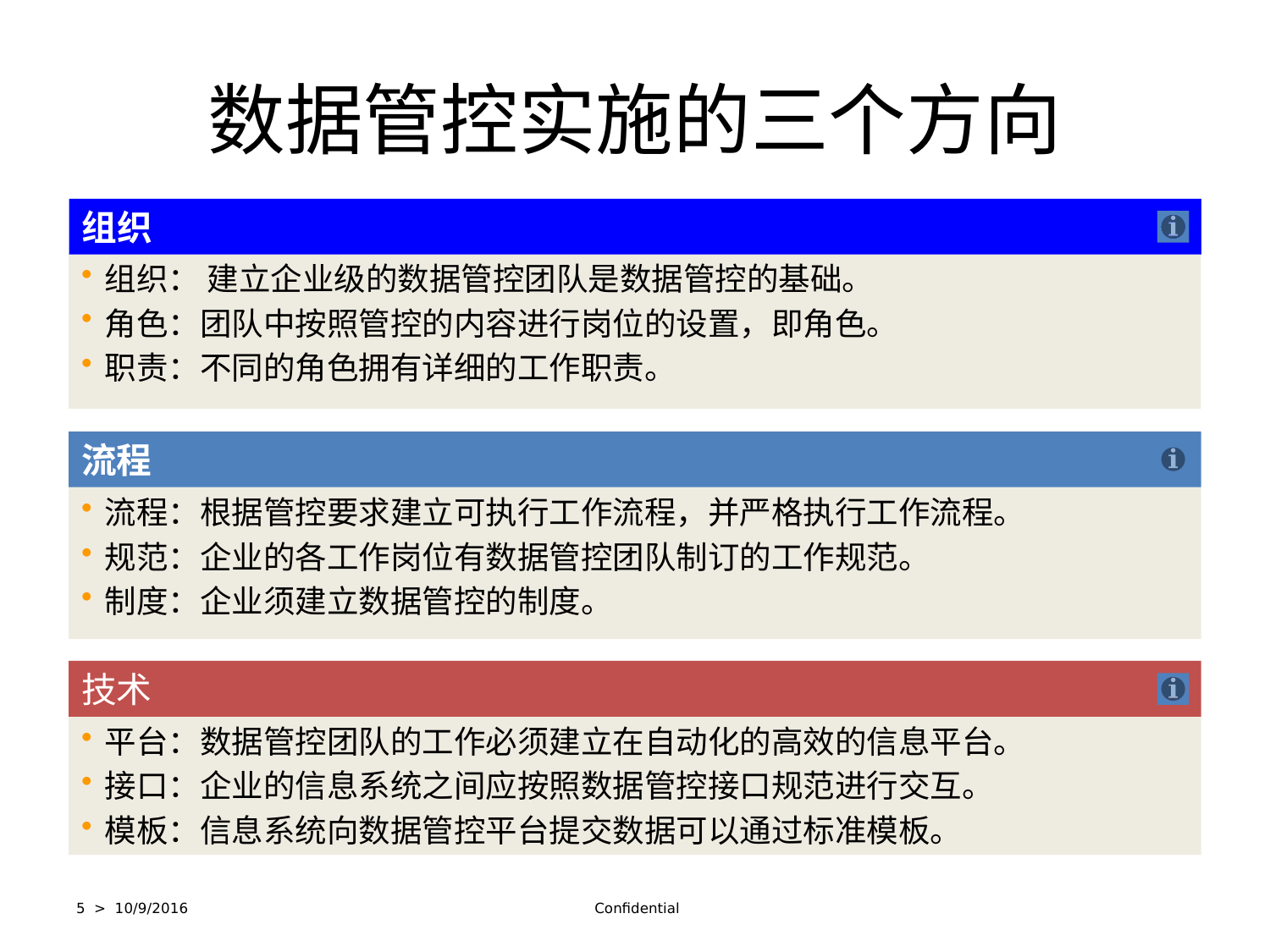

# 数据管控实施的三个方向
组织

组织： 建立企业级的数据管控团队是数据管控的基础。
角色：团队中按照管控的内容进行岗位的设置，即角色。
职责：不同的角色拥有详细的工作职责。
流程

流程：根据管控要求建立可执行工作流程，并严格执行工作流程。
规范：企业的各工作岗位有数据管控团队制订的工作规范。
制度：企业须建立数据管控的制度。
技术

平台：数据管控团队的工作必须建立在自动化的高效的信息平台。
接口：企业的信息系统之间应按照数据管控接口规范进行交互。
模板：信息系统向数据管控平台提交数据可以通过标准模板。
5  >  10/9/2016
 Confidential